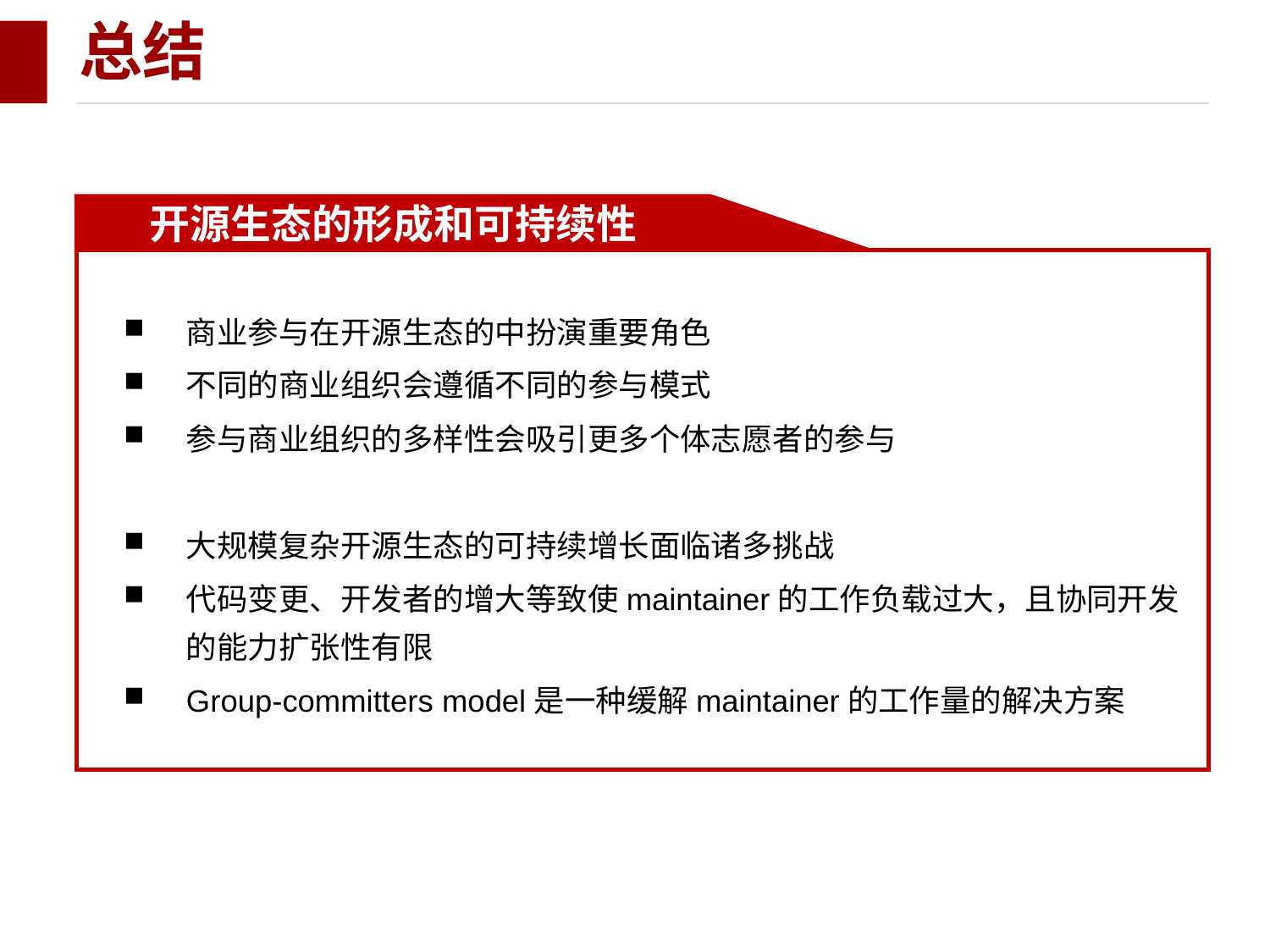

总结

开源生态的形成和可持续性
商业参与在开源生态的中扮演重要角色
不同的商业组织会遵循不同的参与模式
参与商业组织的多样性会吸引更多个体志愿者的参与

大规模复杂开源生态的可持续增长面临诸多挑战
代码变更、开发者的增大等致使maintainer的工作负载过大，且协同开发的能力扩张性有限
Group-committers model是一种缓解maintainer的工作量的解决方案